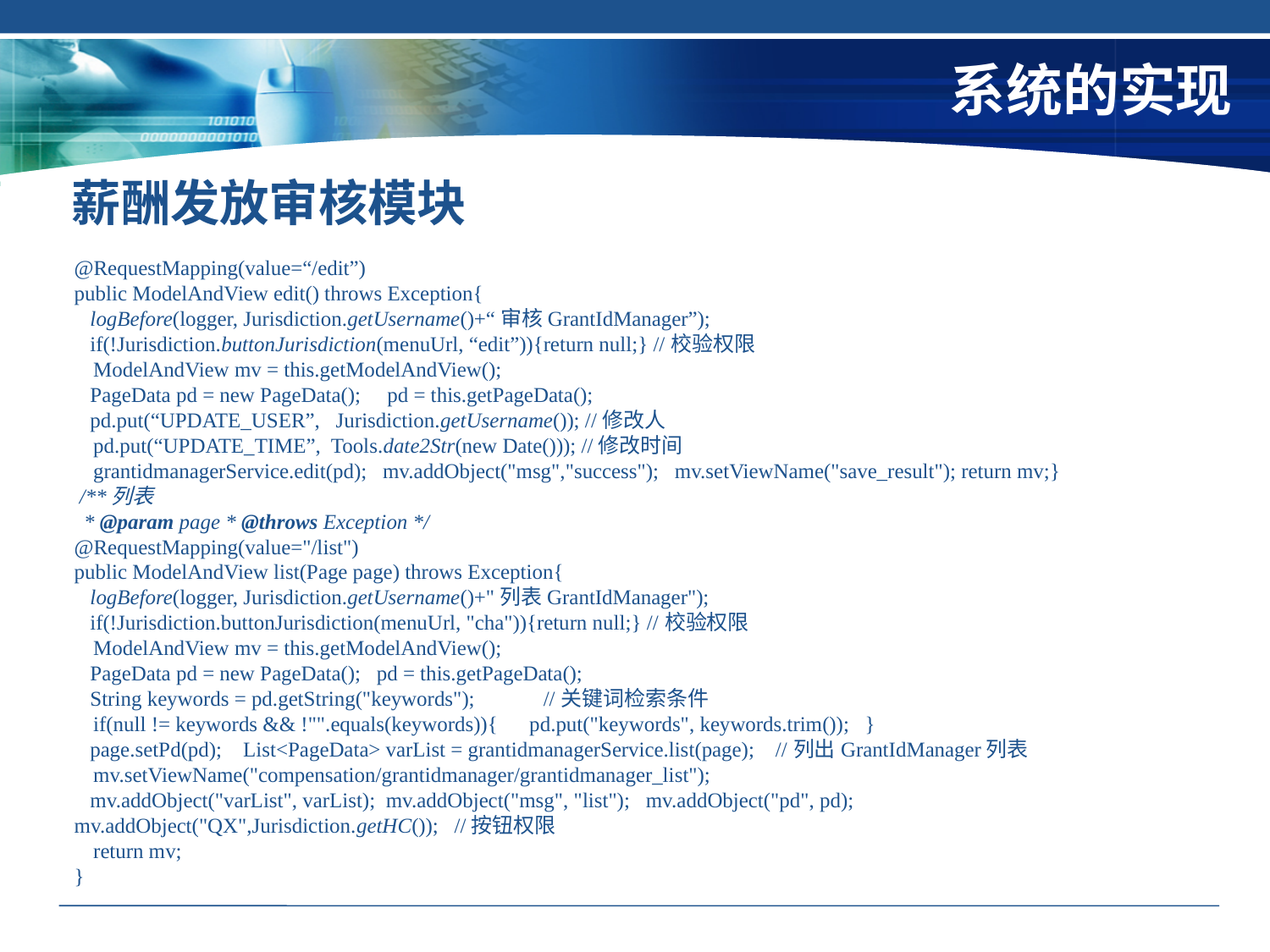

# 系统的实现
薪酬发放审核模块

@RequestMapping(value=“/edit”)
public ModelAndView edit() throws Exception{
   logBefore(logger, Jurisdiction.getUsername()+“审核GrantIdManager”);
   if(!Jurisdiction.buttonJurisdiction(menuUrl, “edit”)){return null;} //校验权限
   ModelAndView mv = this.getModelAndView();
   PageData pd = new PageData();     pd = this.getPageData();
   pd.put(“UPDATE_USER”,   Jurisdiction.getUsername()); //修改人
   pd.put(“UPDATE_TIME”,  Tools.date2Str(new Date())); //修改时间
   grantidmanagerService.edit(pd);   mv.addObject("msg","success");   mv.setViewName("save_result"); return mv;}
 /**列表
 * @param page * @throws Exception */
@RequestMapping(value="/list")
public ModelAndView list(Page page) throws Exception{
   logBefore(logger, Jurisdiction.getUsername()+"列表GrantIdManager");
   if(!Jurisdiction.buttonJurisdiction(menuUrl, "cha")){return null;} //校验权限
   ModelAndView mv = this.getModelAndView();
   PageData pd = new PageData();   pd = this.getPageData();
   String keywords = pd.getString("keywords");             //关键词检索条件
   if(null != keywords && !"".equals(keywords)){      pd.put("keywords", keywords.trim());   }
   page.setPd(pd);    List<PageData> varList = grantidmanagerService.list(page);    //列出GrantIdManager列表
   mv.setViewName("compensation/grantidmanager/grantidmanager_list");
   mv.addObject("varList", varList);  mv.addObject("msg", "list");   mv.addObject("pd", pd); mv.addObject("QX",Jurisdiction.getHC());   //按钮权限
   return mv;
}